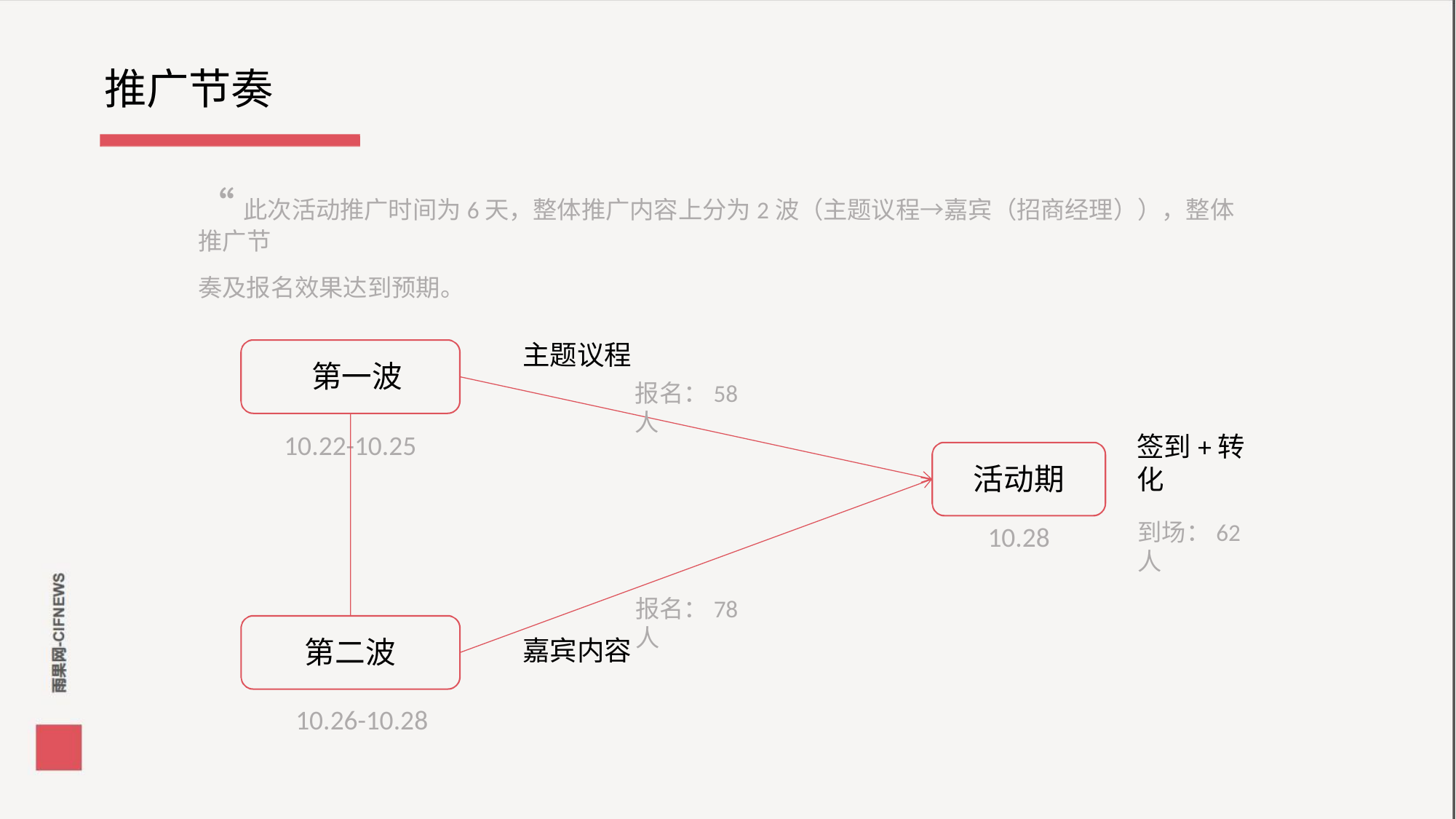

# 推广节奏

“此次活动推广时间为6天，整体推广内容上分为2波（主题议程→嘉宾（招商经理）），整体推广节
奏及报名效果达到预期。
主题议程
报名：58人

第一波
10.22-10.25
签到+转化
到场：62人
活动期
10.28
报名：78人
第二波
嘉宾内容
10.26-10.28